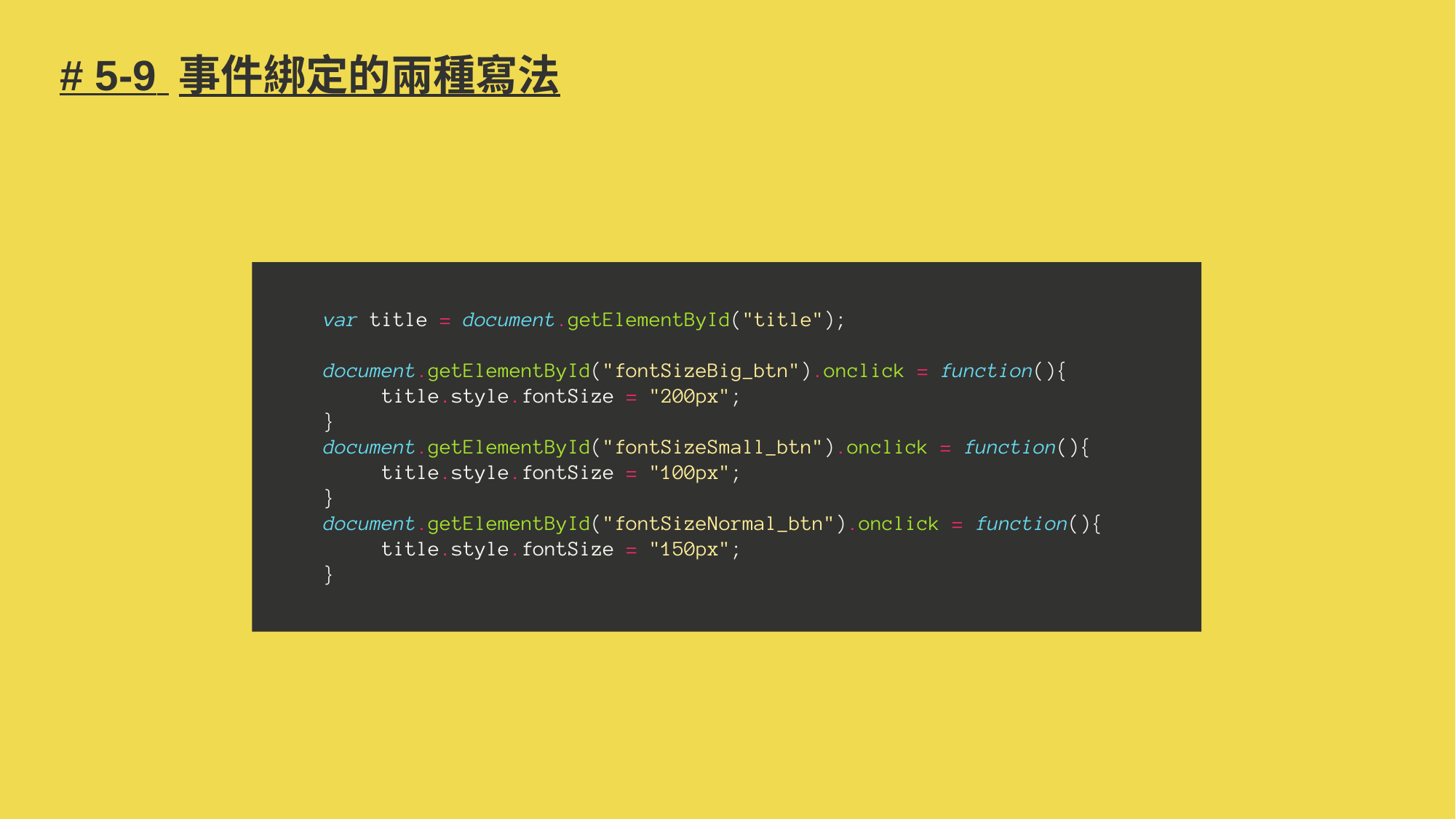

# # 5-9 事件綁定的兩種寫法

var title = document.getElementById("title");

document.getElementById("fontSizeBig_btn").onclick = function(){
     title.style.fontSize = "200px";
}
document.getElementById("fontSizeSmall_btn").onclick = function(){
     title.style.fontSize = "100px";
}
document.getElementById("fontSizeNormal_btn").onclick = function(){
     title.style.fontSize = "150px";
}